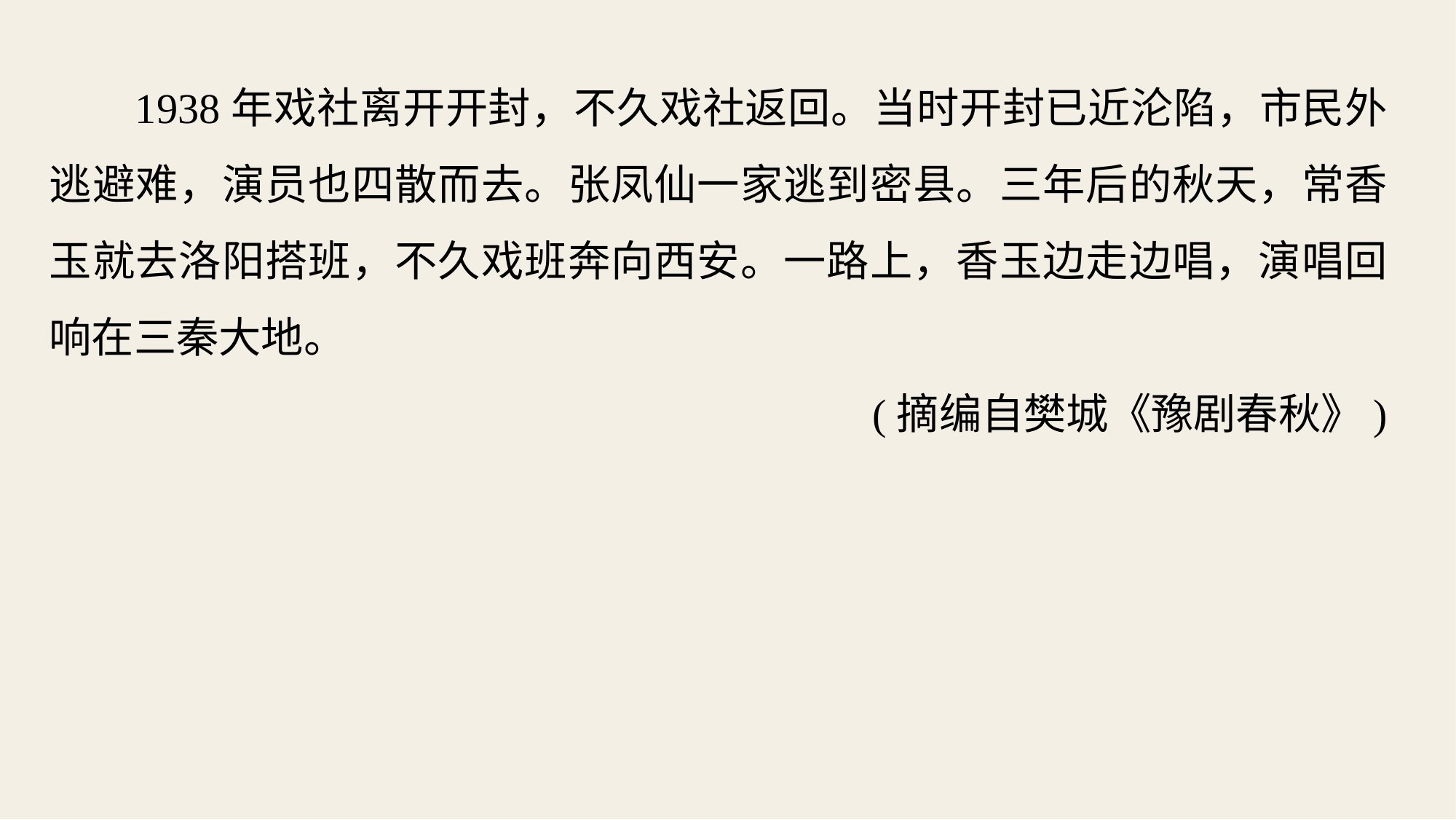

1938年戏社离开开封，不久戏社返回。当时开封已近沦陷，市民外逃避难，演员也四散而去。张凤仙一家逃到密县。三年后的秋天，常香玉就去洛阳搭班，不久戏班奔向西安。一路上，香玉边走边唱，演唱回响在三秦大地。
(摘编自樊城《豫剧春秋》)